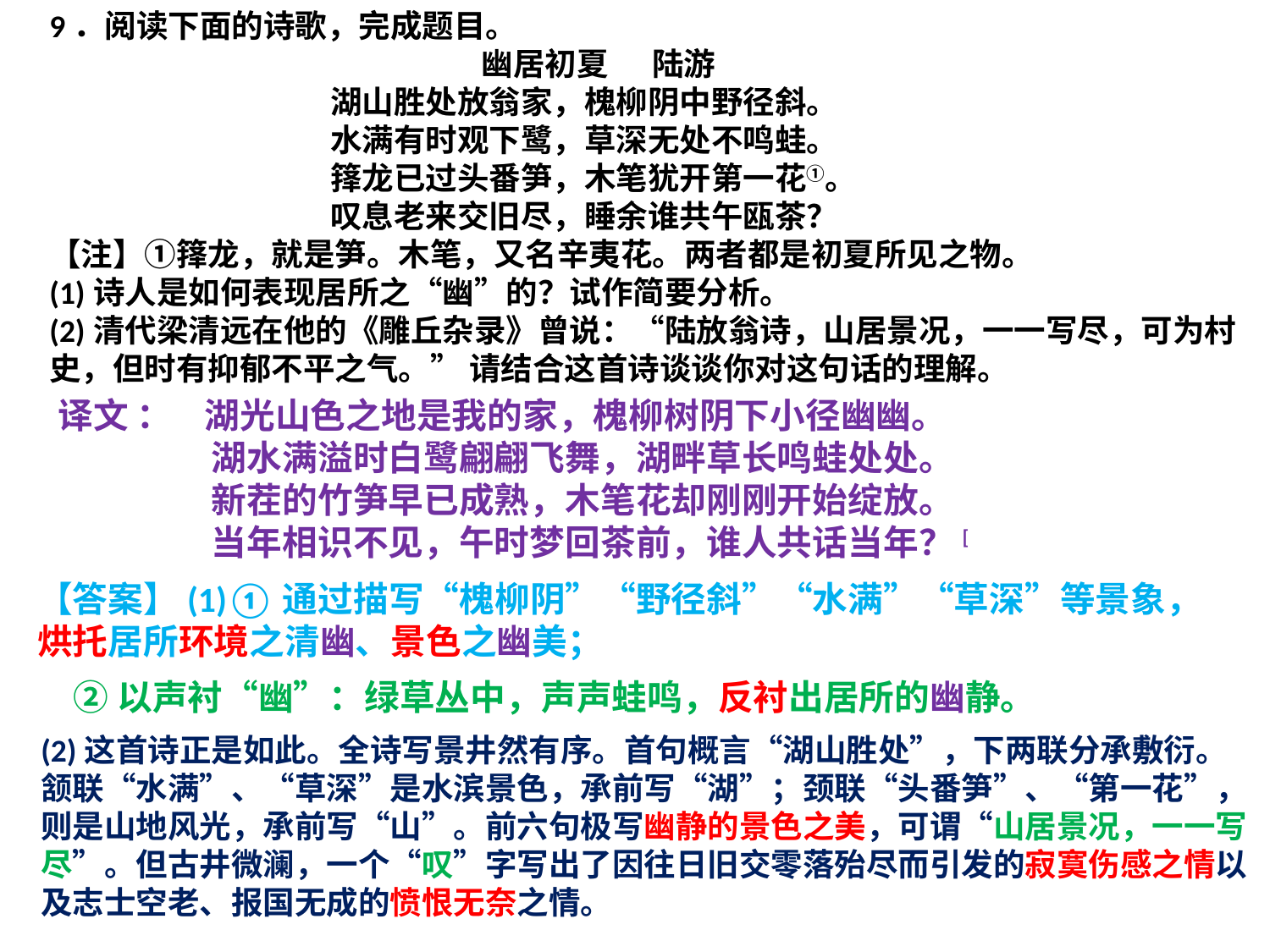

9．阅读下面的诗歌，完成题目。
                                                           幽居初夏      陆游
                                      湖山胜处放翁家，槐柳阴中野径斜。
                                      水满有时观下鹭，草深无处不鸣蛙。
                                      箨龙已过头番笋，木笔犹开第一花①。
                                      叹息老来交旧尽，睡余谁共午瓯茶？
【注】①箨龙，就是笋。木笔，又名辛夷花。两者都是初夏所见之物。
(1)诗人是如何表现居所之“幽”的？试作简要分析。
(2)清代梁清远在他的《雕丘杂录》曾说：“陆放翁诗，山居景况，一一写尽，可为村史，但时有抑郁不平之气。” 请结合这首诗谈谈你对这句话的理解。
译文 ：    湖光山色之地是我的家，槐柳树阴下小径幽幽。
                  湖水满溢时白鹭翩翩飞舞，湖畔草长鸣蛙处处。
                  新茬的竹笋早已成熟，木笔花却刚刚开始绽放。
                  当年相识不见，午时梦回茶前，谁人共话当年？[
【答案】(1)①通过描写“槐柳阴”“野径斜”“水满”“草深”等景象，烘托居所环境之清幽、景色之幽美；
②以声衬“幽”：绿草丛中，声声蛙鸣，反衬出居所的幽静。
(2)这首诗正是如此。全诗写景井然有序。首句概言“湖山胜处”，下两联分承敷衍。颔联“水满”、“草深”是水滨景色，承前写“湖”；颈联“头番笋”、“第一花”，则是山地风光，承前写“山”。前六句极写幽静的景色之美，可谓“山居景况，一一写尽”。但古井微澜，一个“叹”字写出了因往日旧交零落殆尽而引发的寂寞伤感之情以及志士空老、报国无成的愤恨无奈之情。